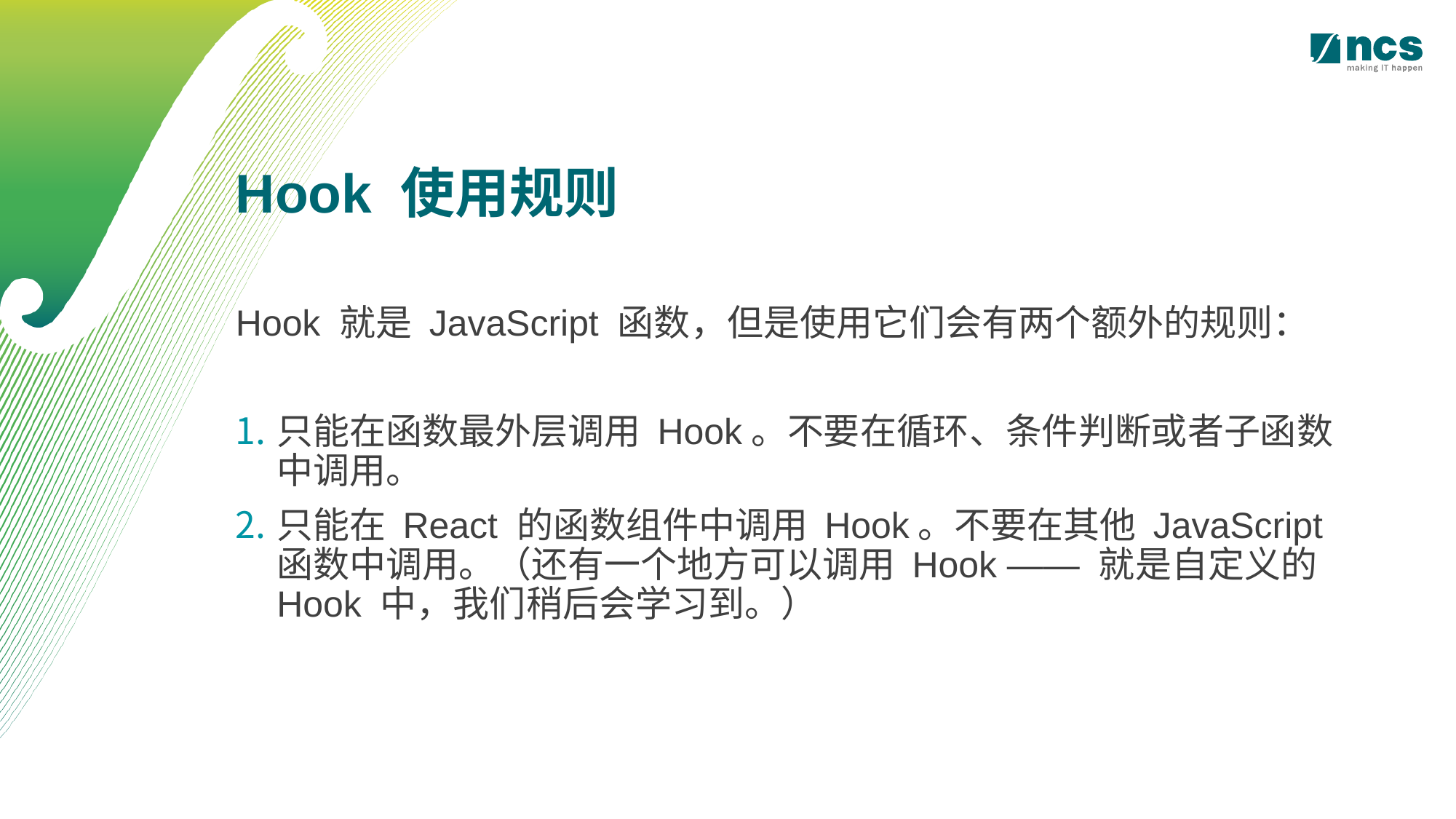

Hook 使用规则
Hook 就是 JavaScript 函数，但是使用它们会有两个额外的规则：

只能在函数最外层调用 Hook。不要在循环、条件判断或者子函数中调用。
只能在 React 的函数组件中调用 Hook。不要在其他 JavaScript 函数中调用。（还有一个地方可以调用 Hook —— 就是自定义的 Hook 中，我们稍后会学习到。）